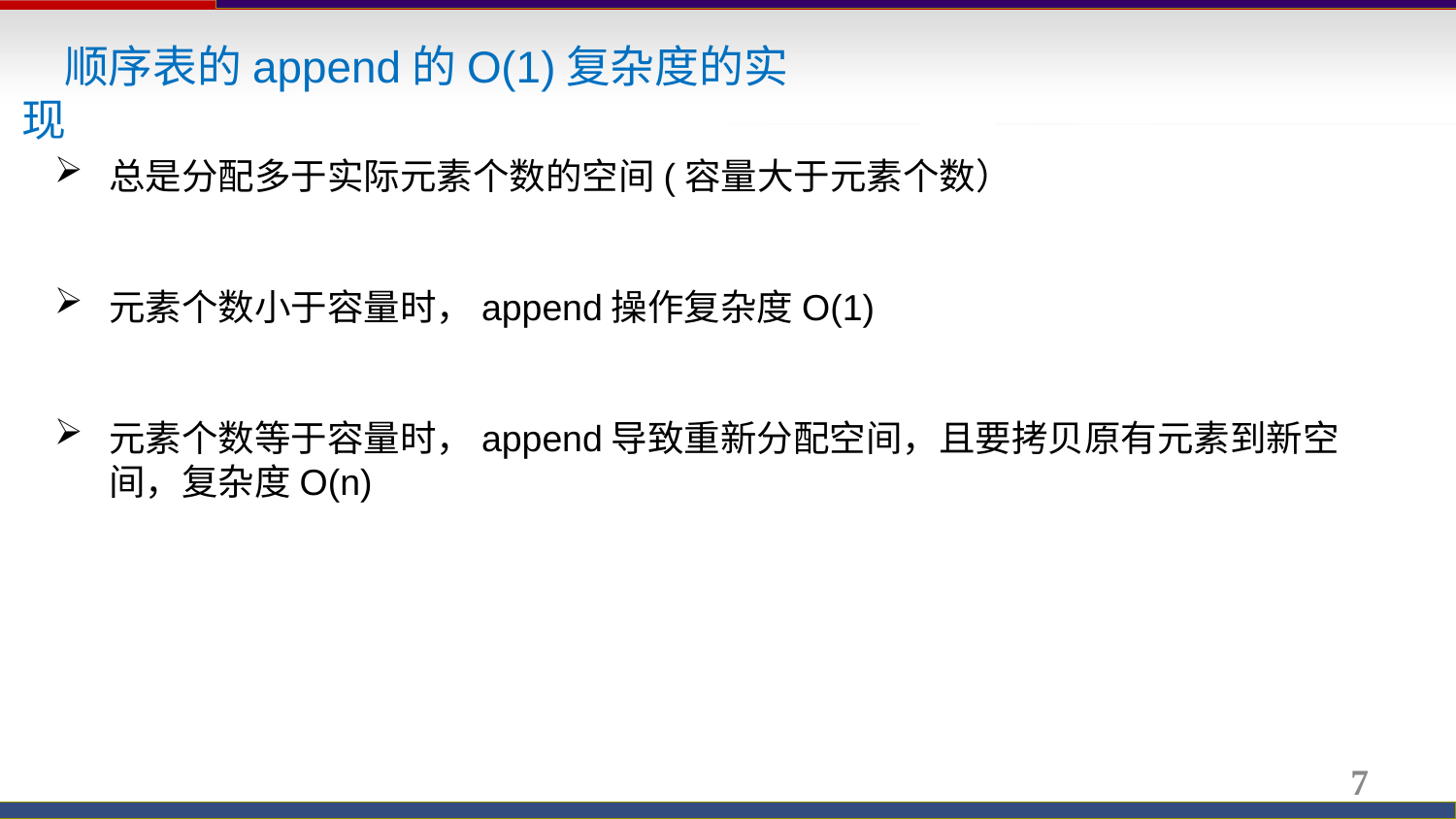

顺序表的append的O(1)复杂度的实现
总是分配多于实际元素个数的空间(容量大于元素个数）

元素个数小于容量时，append操作复杂度O(1)

元素个数等于容量时，append导致重新分配空间，且要拷贝原有元素到新空间，复杂度O(n)